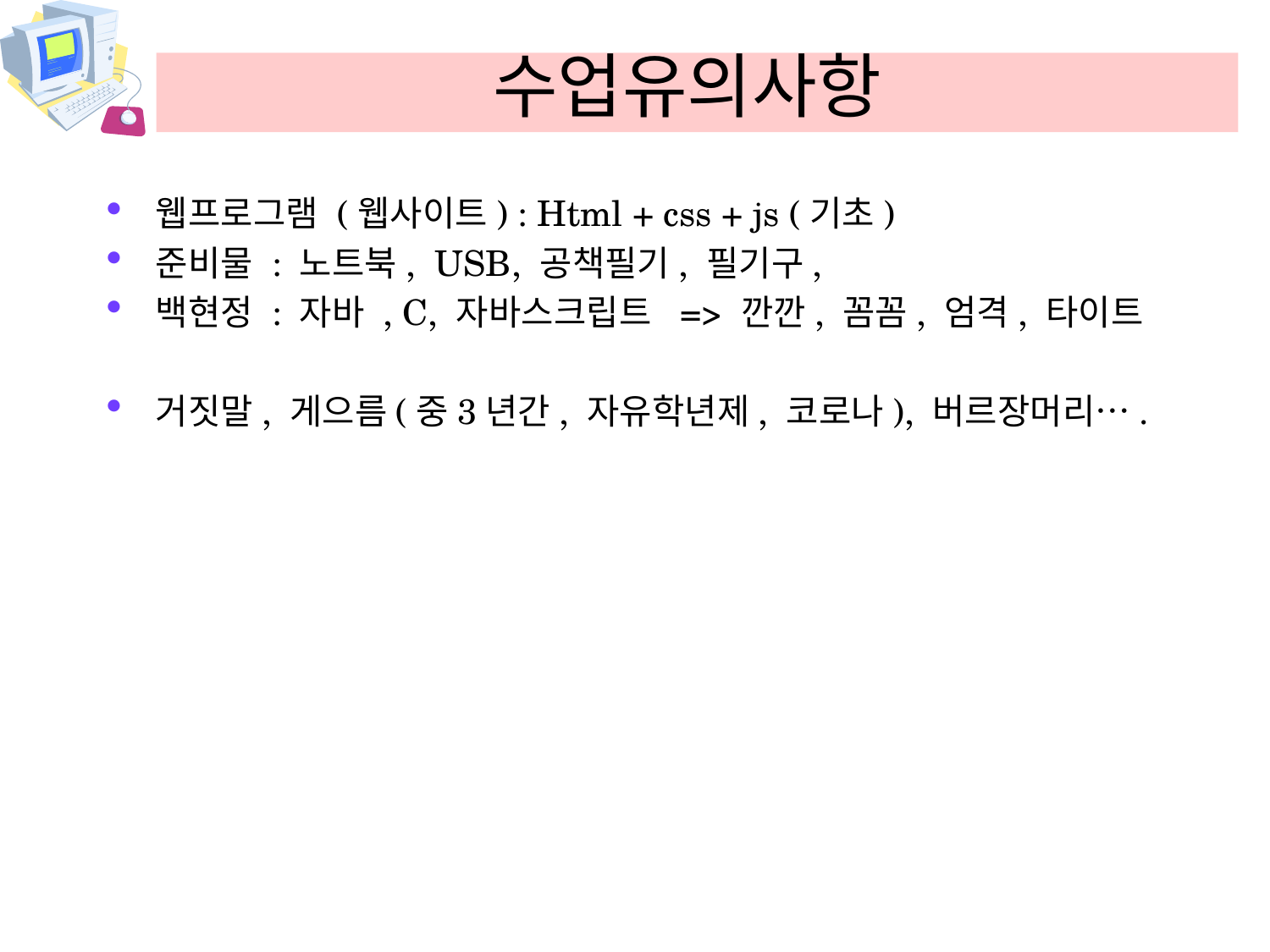

# 수업유의사항
웹프로그램 (웹사이트) : Html + css + js (기초)
준비물 : 노트북,  USB, 공책필기, 필기구,
백현정 : 자바 , C, 자바스크립트  => 깐깐, 꼼꼼, 엄격, 타이트

거짓말, 게으름(중3년간, 자유학년제, 코로나), 버르장머리….